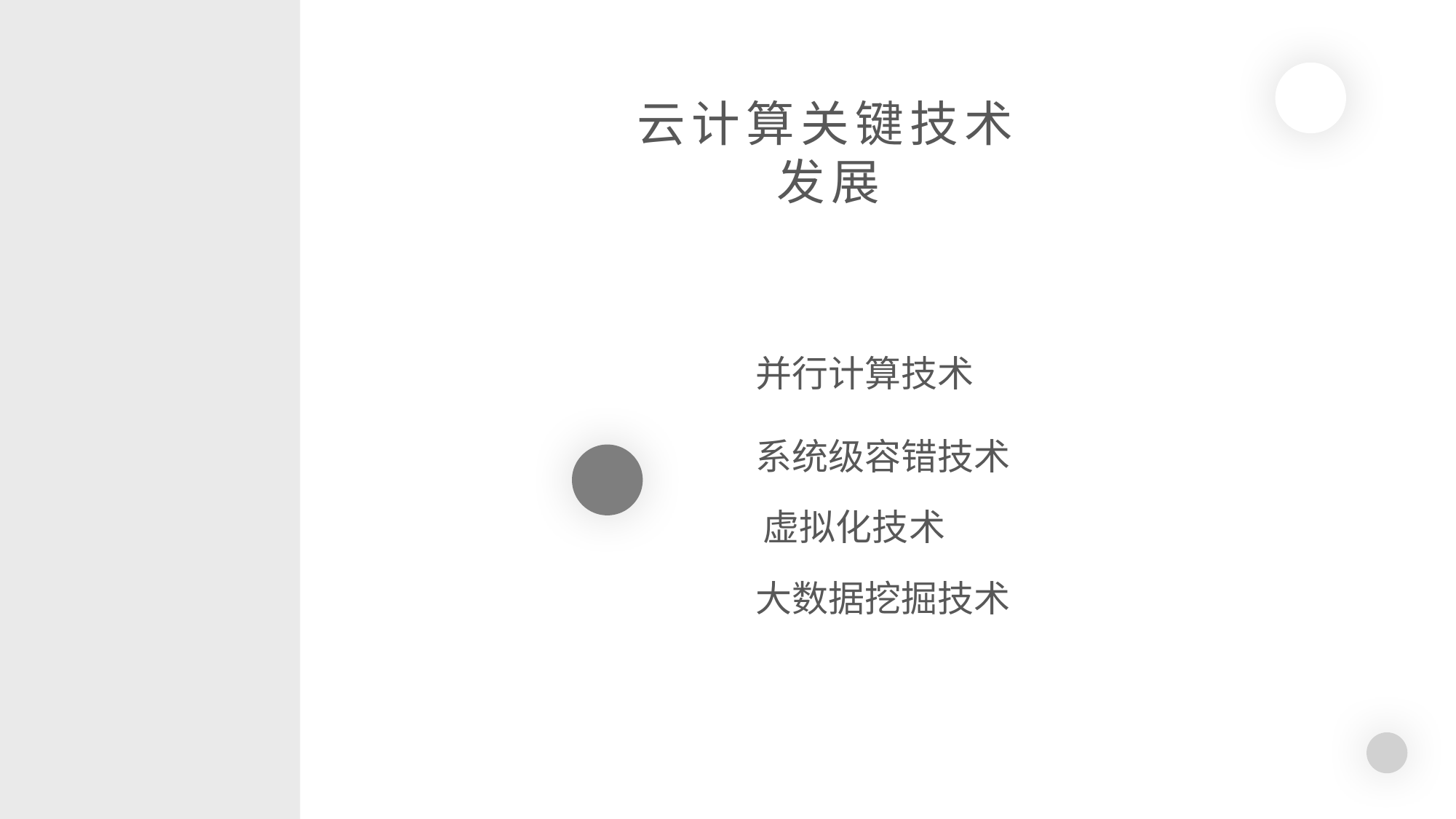

云计算关键技术发展
并行计算技术
系统级容错技术

虚拟化技术
大数据挖掘技术